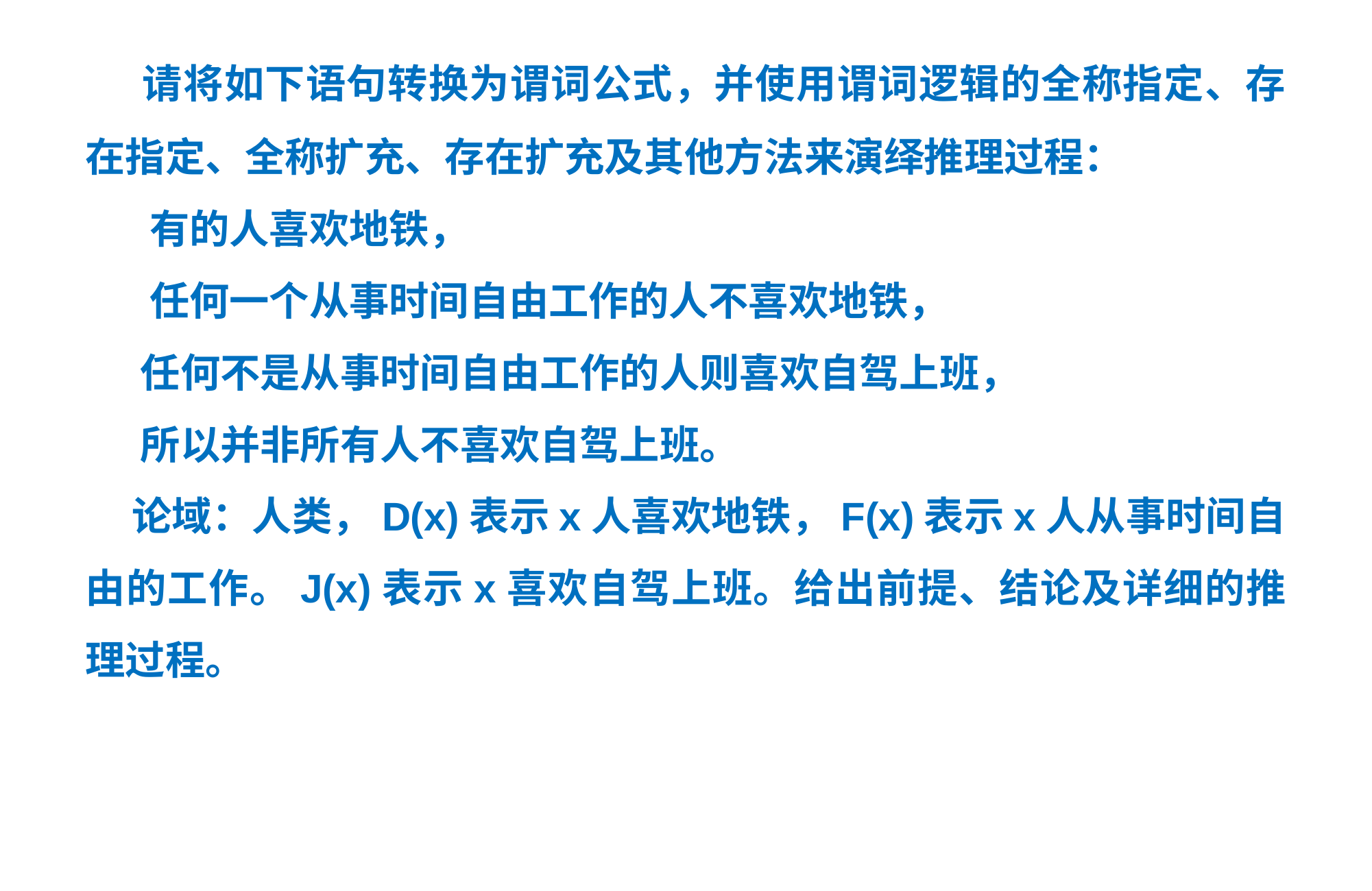

请将如下语句转换为谓词公式，并使用谓词逻辑的全称指定、存在指定、全称扩充、存在扩充及其他方法来演绎推理过程：
      有的人喜欢地铁，
      任何一个从事时间自由工作的人不喜欢地铁，
     任何不是从事时间自由工作的人则喜欢自驾上班，
     所以并非所有人不喜欢自驾上班。
    论域：人类，D(x)表示x人喜欢地铁，F(x)表示x人从事时间自由的工作。J(x)表示x喜欢自驾上班。给出前提、结论及详细的推理过程。